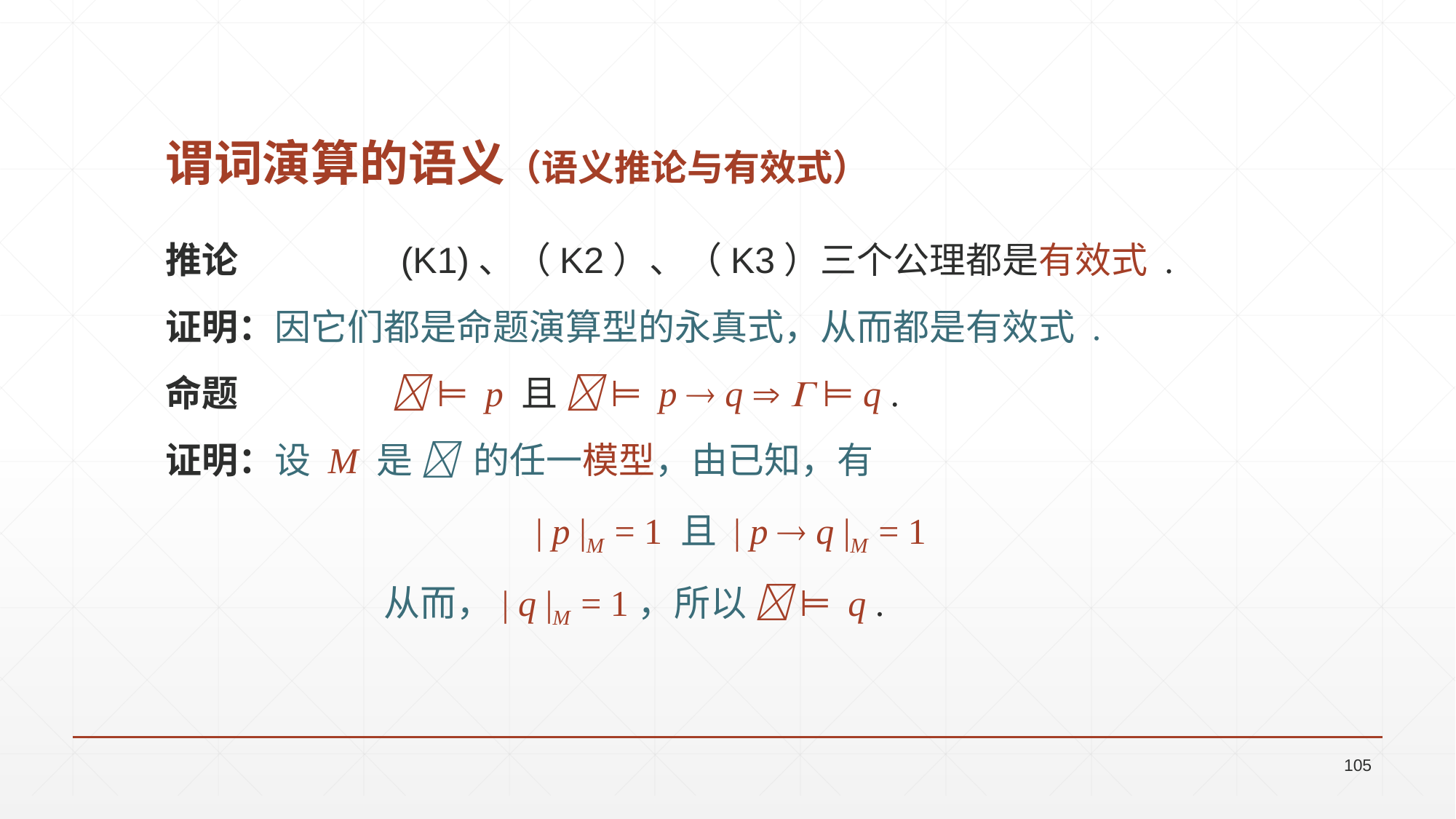

# 谓词演算的语义（语义推论与有效式）
推论		 (K1)、（K2）、（K3）三个公理都是有效式 .
证明：因它们都是命题演算型的永真式，从而都是有效式 .
命题		 Γ ⊨ p 且 Γ ⊨ p → q ⇒ Γ ⊨ q .
证明：设 M 是 Γ  的任一模型，由已知，有
| p |M  = 1 且 | p → q |M  = 1
		从而，| q |M  = 1，所以 Γ ⊨ q .
105